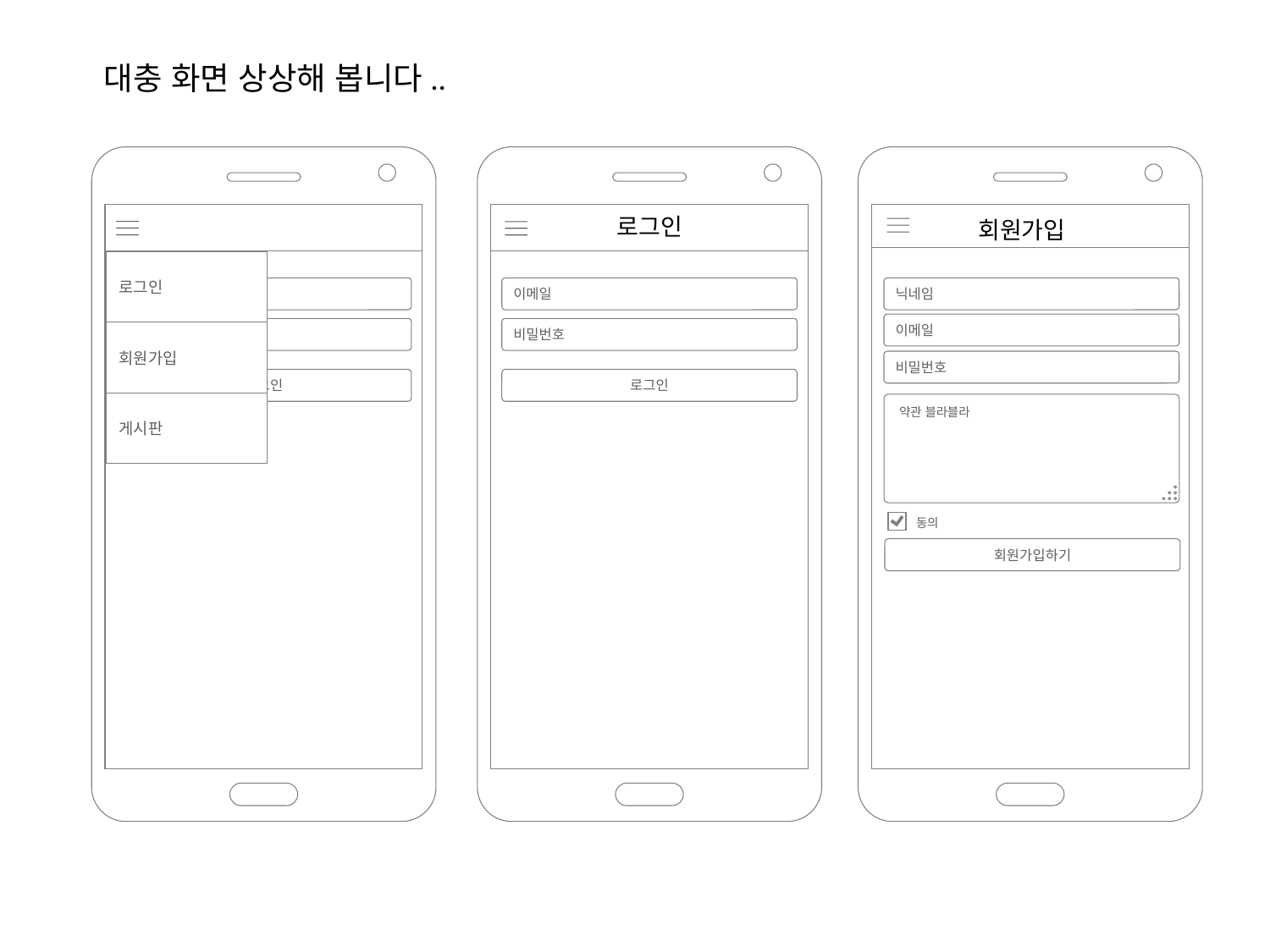

대충 화면 상상해 봅니다..

로그인
회원가입

로그인
회원가입
게시판
이메일
이메일
닉네임
이메일
비밀번호
비밀번호
비밀번호
로그인
로그인
약관 블라블라

동의

회원가입하기